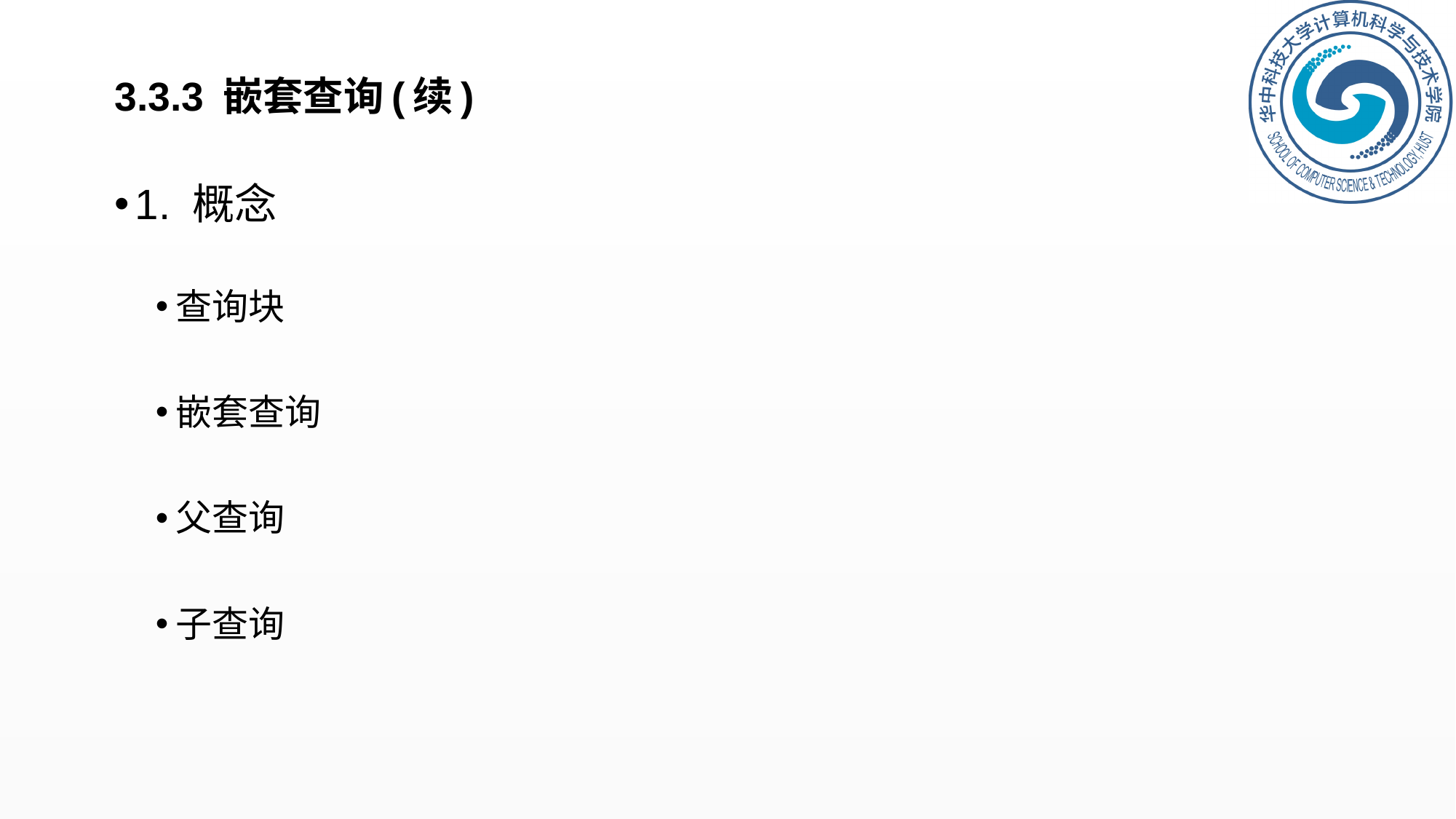

# 3.3.3 嵌套查询(续)
1. 概念

查询块

嵌套查询

父查询

子查询